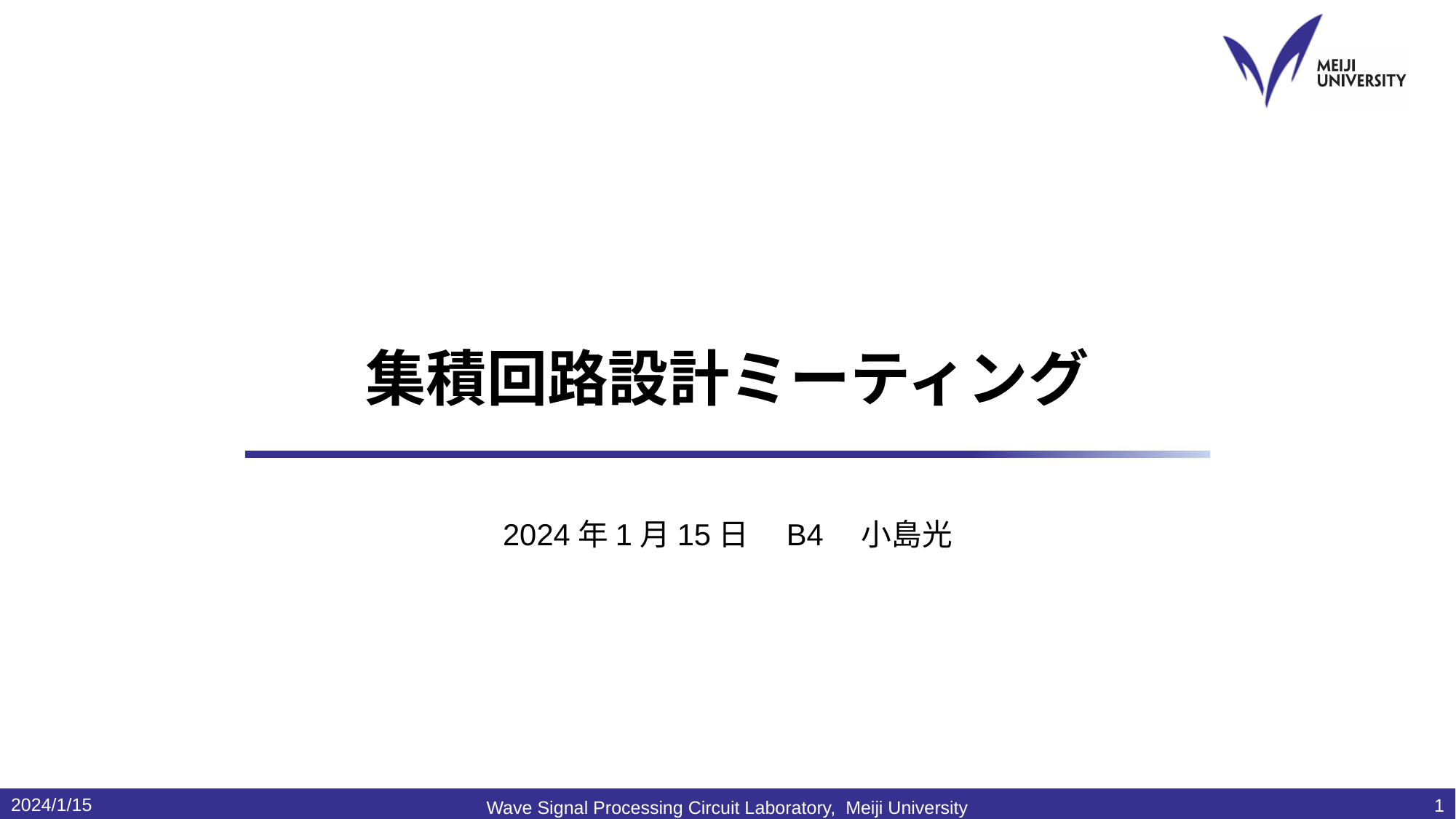

# 集積回路設計ミーティング
2024年1月15日　B4　小島光
2024/1/15
1
Wave Signal Processing Circuit Laboratory,  Meiji University